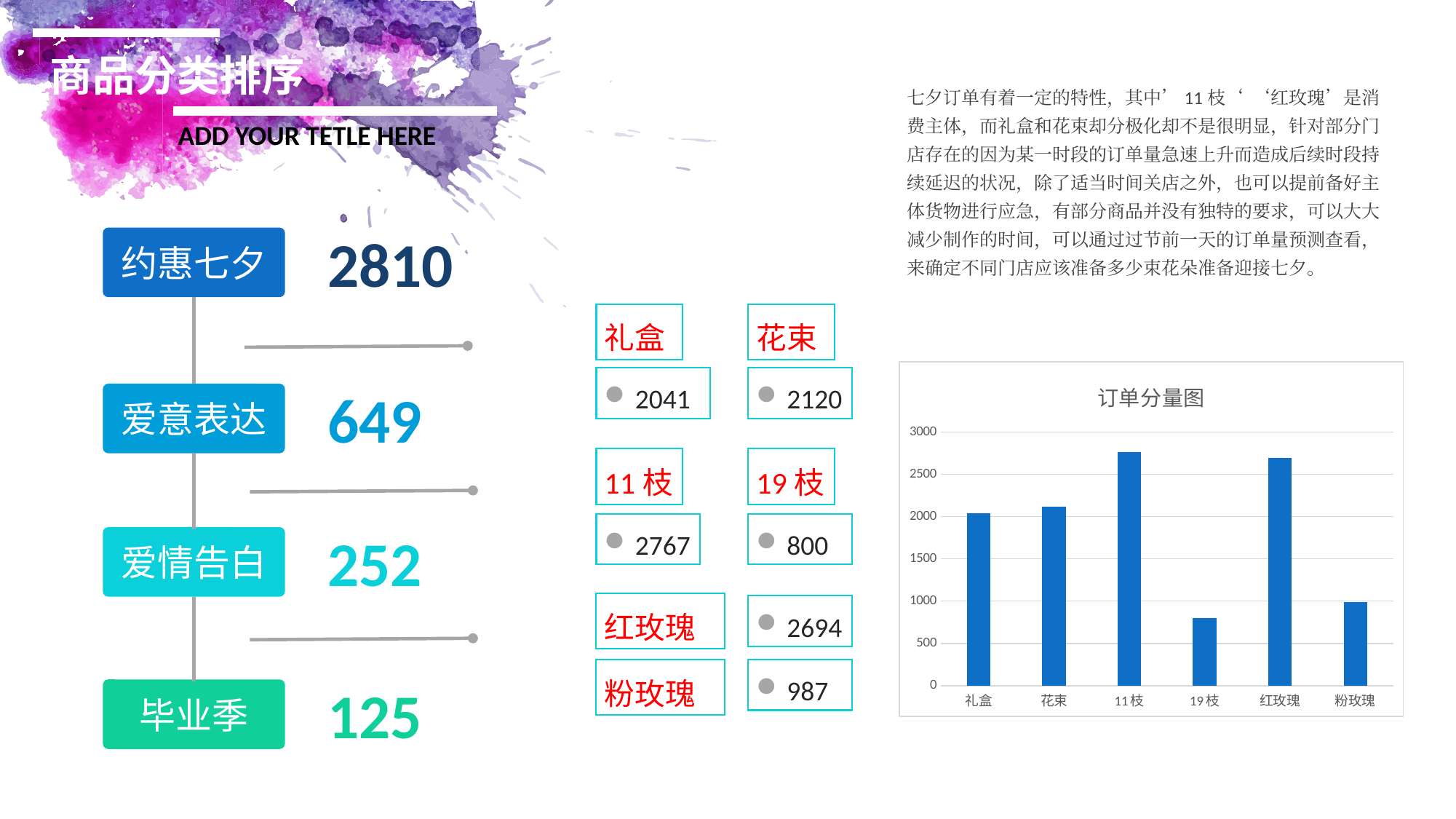

商品分类排序
七夕订单有着一定的特性，其中’11枝‘  ‘红玫瑰’是消费主体，而礼盒和花束却分极化却不是很明显，针对部分门店存在的因为某一时段的订单量急速上升而造成后续时段持续延迟的状况，除了适当时间关店之外，也可以提前备好主体货物进行应急，有部分商品并没有独特的要求，可以大大减少制作的时间，可以通过过节前一天的订单量预测查看，来确定不同门店应该准备多少束花朵准备迎接七夕。
ADD YOUR TETLE HERE
2810
约惠七夕
礼盒
花束

### Chart: 订单分量图

| Category |  |
|---|---|
| 礼盒 | 2041.0 |
| 花束 | 2120.0 |
| 11枝 | 2767.0 |
| 19枝 | 800.0 |
| 红玫瑰 | 2694.0 |
| 粉玫瑰 | 987.0 |
2041
2120
649
爱意表达
11枝
19枝
2767
800
252
爱情告白
红玫瑰
2694
粉玫瑰
987
125
毕业季